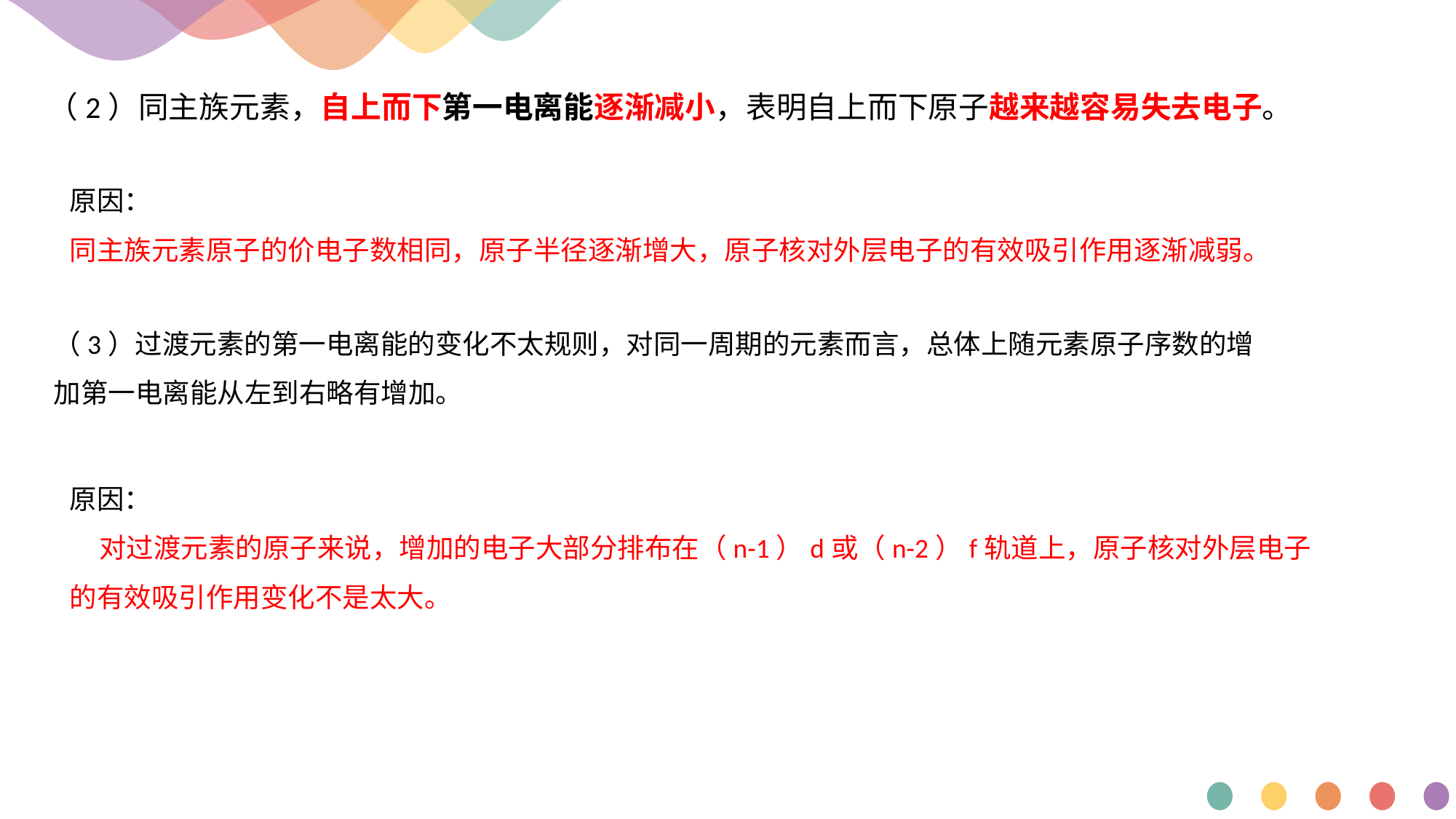

（2）同主族元素，自上而下第一电离能逐渐减小，表明自上而下原子越来越容易失去电子。
原因：
同主族元素原子的价电子数相同，原子半径逐渐增大，原子核对外层电子的有效吸引作用逐渐减弱。

（3）过渡元素的第一电离能的变化不太规则，对同一周期的元素而言，总体上随元素原子序数的增加第一电离能从左到右略有增加。
原因：
   对过渡元素的原子来说，增加的电子大部分排布在（n-1）d或（n-2）f轨道上，原子核对外层电子的有效吸引作用变化不是太大。